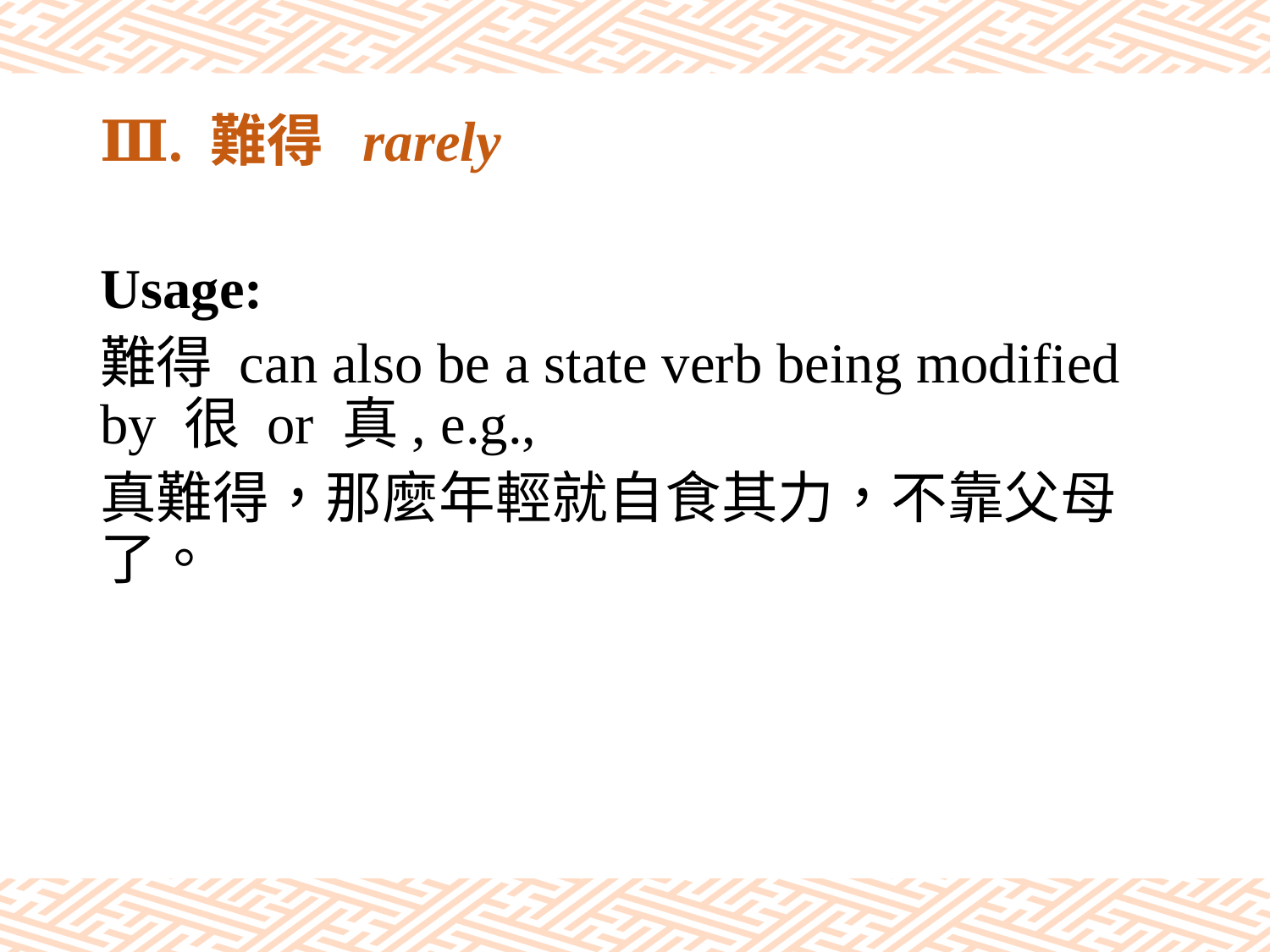

# Ⅲ. 難得  rarely
Usage:
難得 can also be a state verb being modified by 很 or 真, e.g.,
真難得，那麼年輕就自食其力，不靠父母了。